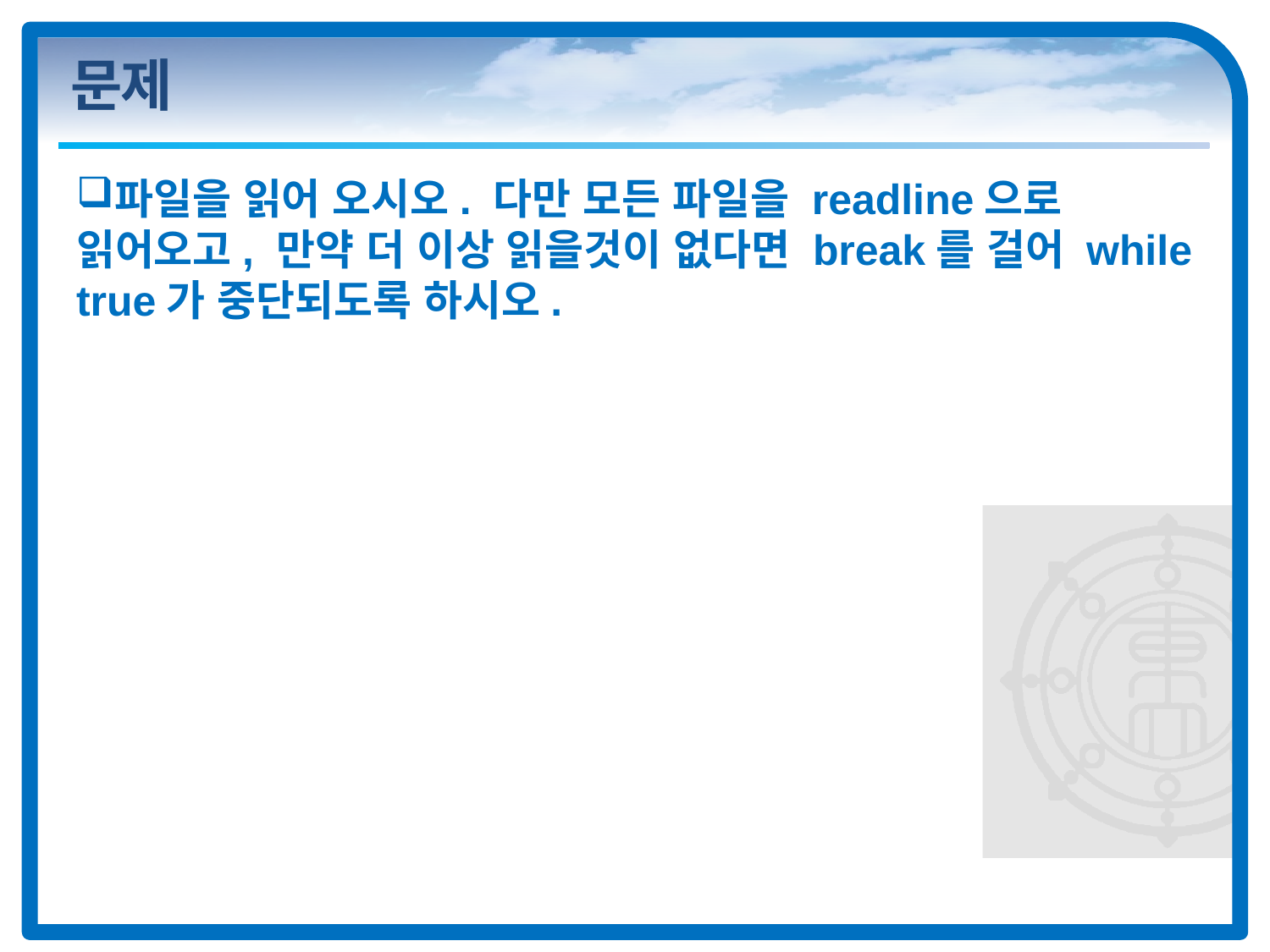

# 문제
파일을 읽어 오시오. 다만 모든 파일을 readline으로 읽어오고, 만약 더 이상 읽을것이 없다면 break를 걸어 while true가 중단되도록 하시오.